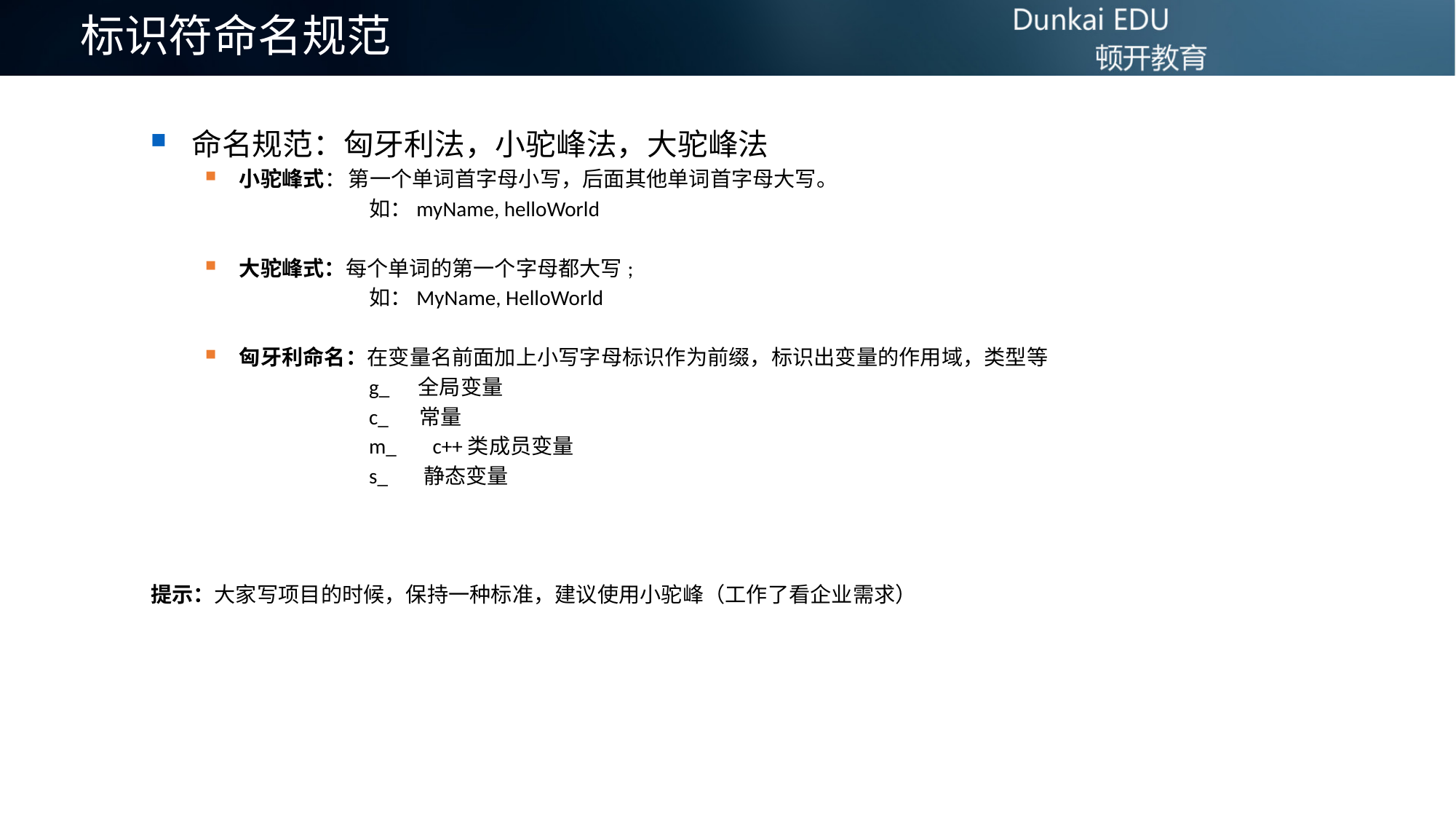

# 标识符命名规范
命名规范：匈牙利法，小驼峰法，大驼峰法
小驼峰式：	第一个单词首字母小写，后面其他单词首字母大写。
		如：myName, helloWorld

大驼峰式：每个单词的第一个字母都大写;
		如：MyName, HelloWorld

匈牙利命名：在变量名前面加上小写字母标识作为前缀，标识出变量的作用域，类型等
		g_     全局变量
		c_ 　常量
		m_ 　c++类成员变量
		s_ 　 静态变量

提示：大家写项目的时候，保持一种标准，建议使用小驼峰（工作了看企业需求）